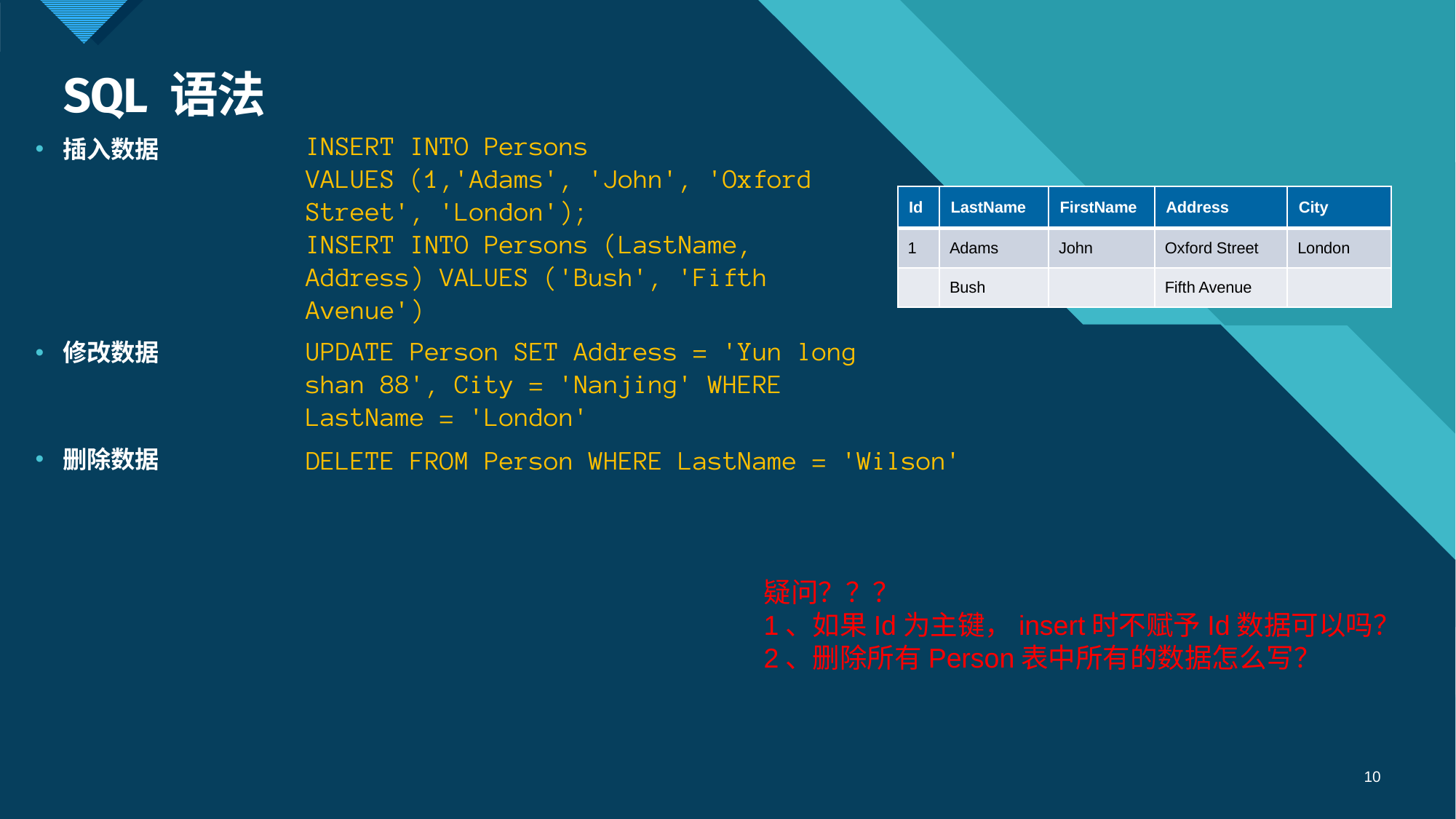

# SQL 语法
INSERT INTO Persons
VALUES (1,'Adams', 'John', 'Oxford Street', 'London');
INSERT INTO Persons (LastName, Address) VALUES ('Bush', 'Fifth Avenue')
插入数据
| Id | LastName | FirstName | Address | City |
| --- | --- | --- | --- | --- |
| 1 | Adams | John | Oxford Street | London |
|  | Bush |  | Fifth Avenue |  |
UPDATE Person SET Address = 'Yun long shan 88', City = 'Nanjing' WHERE LastName = 'London'
修改数据
DELETE FROM Person WHERE LastName = 'Wilson'
删除数据
疑问？？？
1、如果Id为主键，insert时不赋予Id数据可以吗？
2、删除所有Person表中所有的数据怎么写？

10